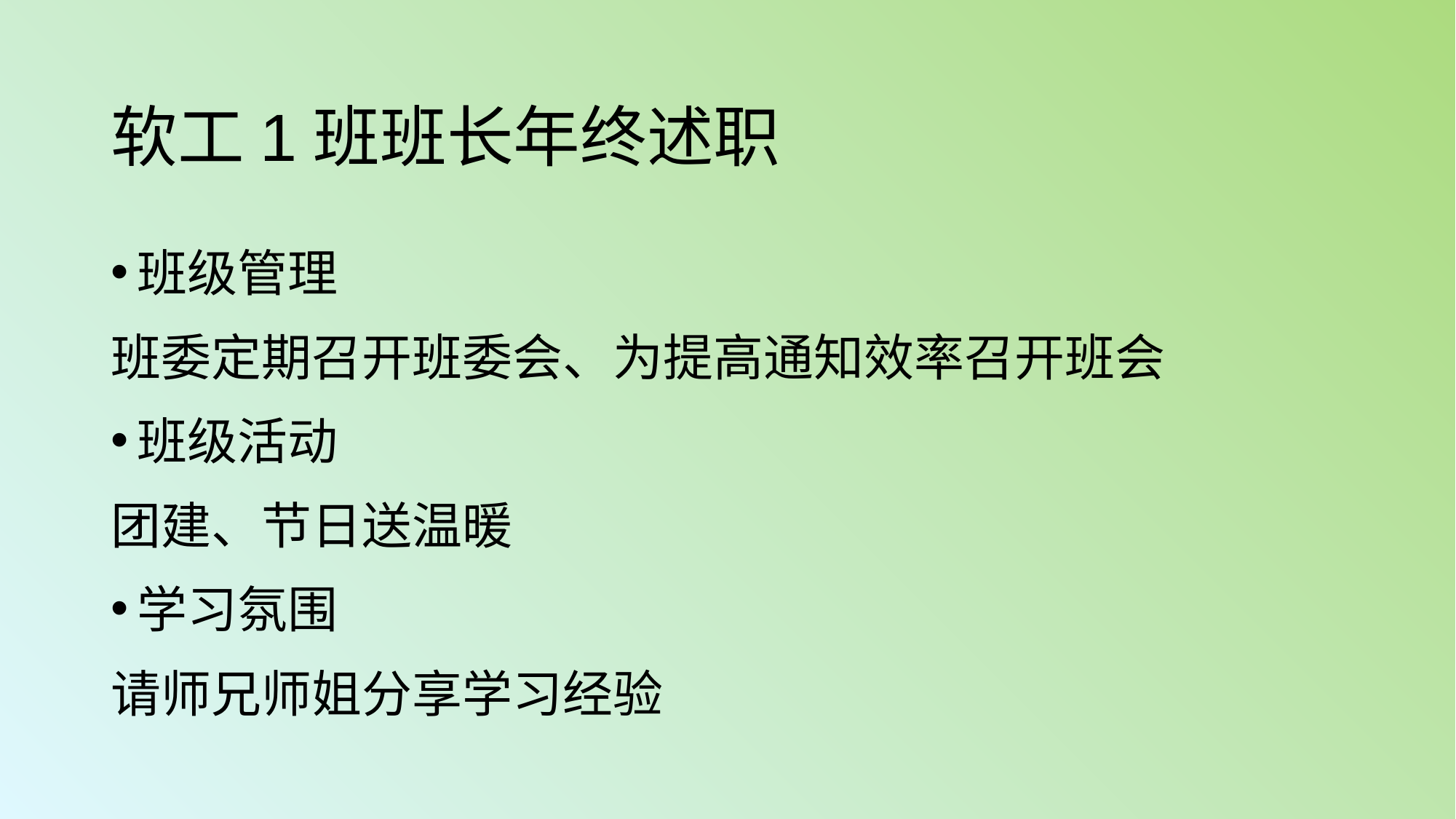

# 软工1班班长年终述职
班级管理
班委定期召开班委会、为提高通知效率召开班会
班级活动
团建、节日送温暖
学习氛围
请师兄师姐分享学习经验